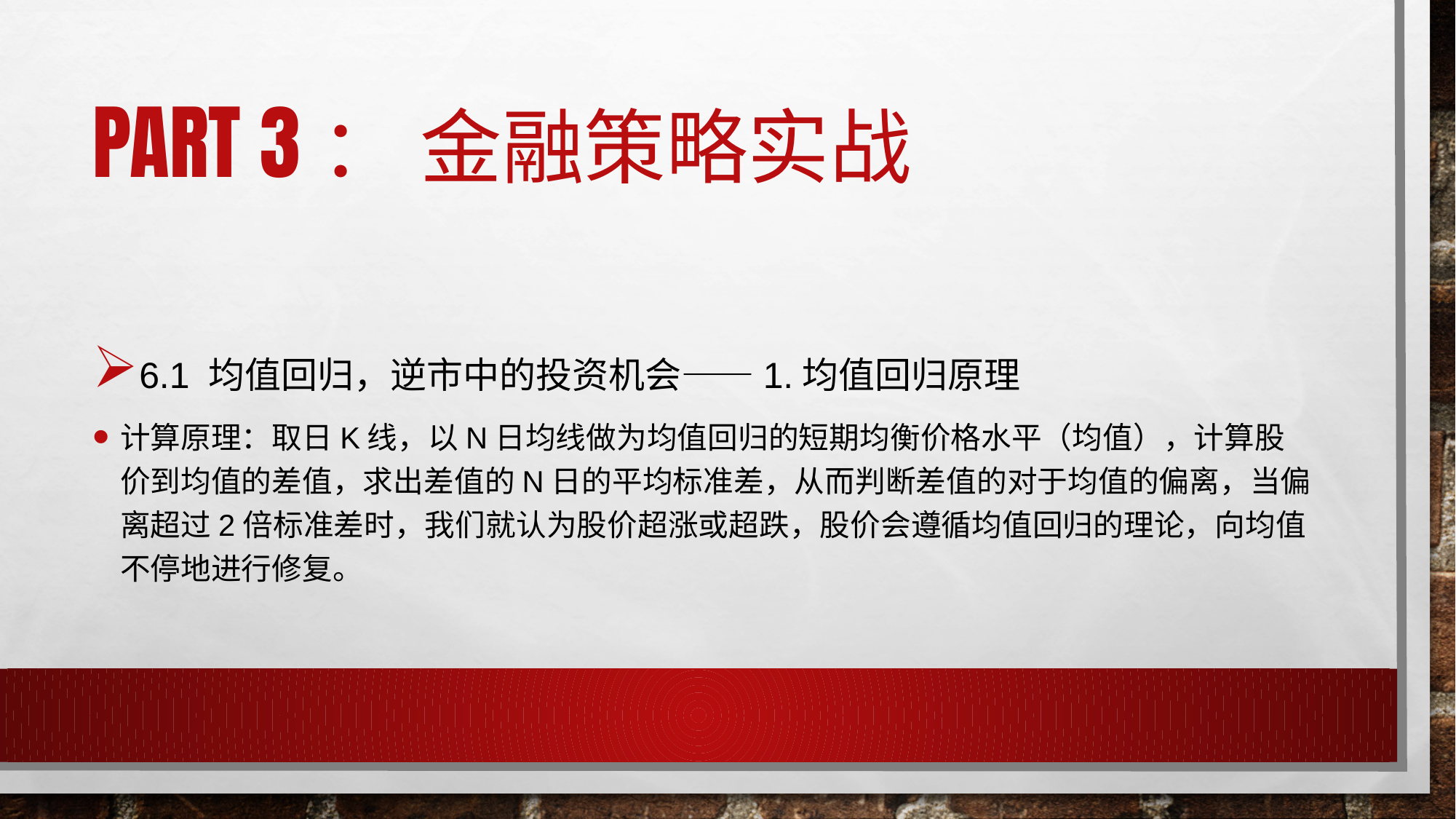

# Part 3： 金融策略实战
6.1 均值回归，逆市中的投资机会——1.均值回归原理
计算原理：取日K线，以N日均线做为均值回归的短期均衡价格水平（均值），计算股价到均值的差值，求出差值的N日的平均标准差，从而判断差值的对于均值的偏离，当偏离超过2倍标准差时，我们就认为股价超涨或超跌，股价会遵循均值回归的理论，向均值不停地进行修复。